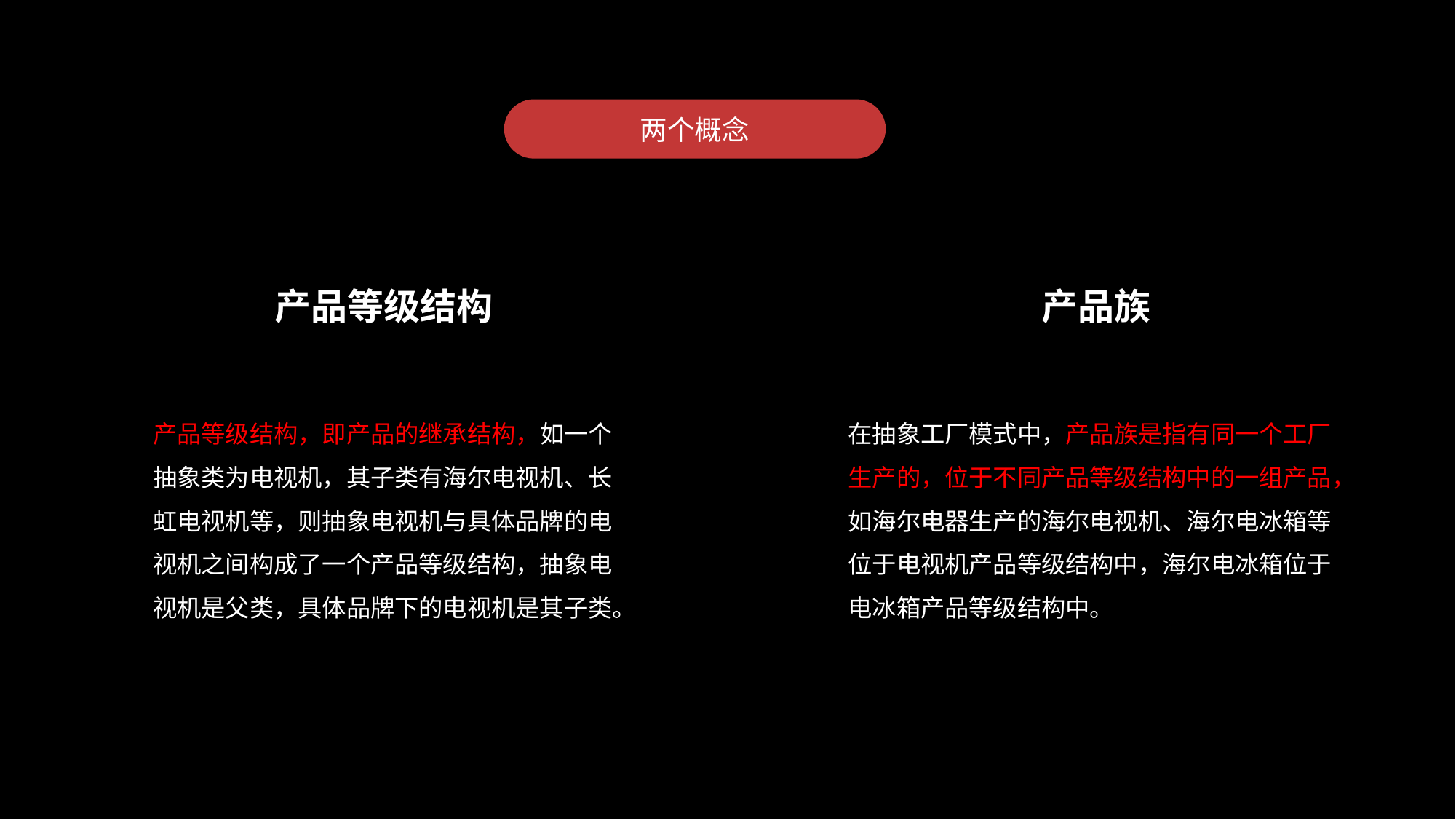

两个概念
产品等级结构
产品族
产品等级结构，即产品的继承结构，如一个抽象类为电视机，其子类有海尔电视机、长虹电视机等，则抽象电视机与具体品牌的电视机之间构成了一个产品等级结构，抽象电视机是父类，具体品牌下的电视机是其子类。
在抽象工厂模式中，产品族是指有同一个工厂生产的，位于不同产品等级结构中的一组产品，如海尔电器生产的海尔电视机、海尔电冰箱等位于电视机产品等级结构中，海尔电冰箱位于电冰箱产品等级结构中。